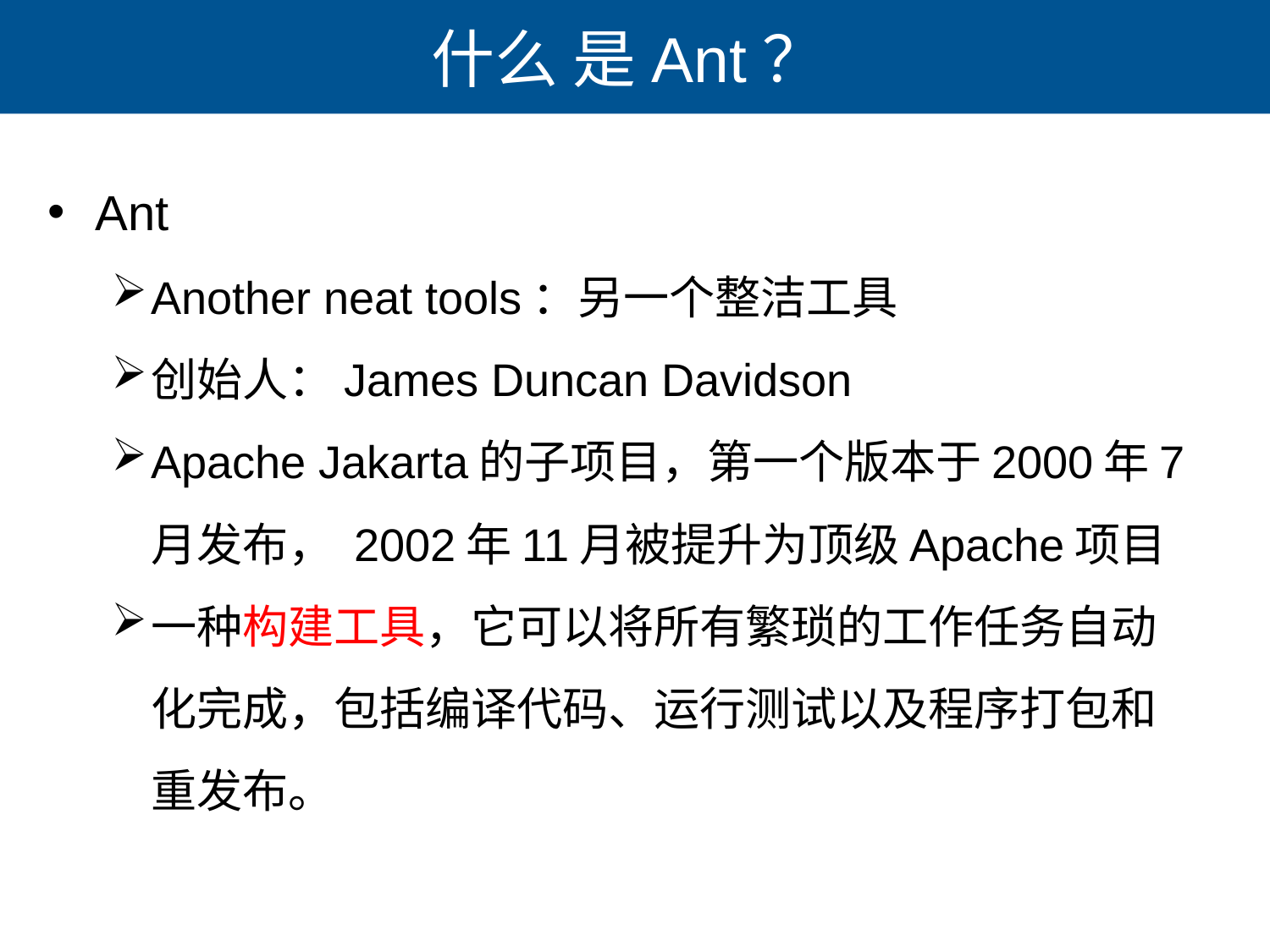

# 什么 是Ant？
Ant
Another neat tools：另一个整洁工具
创始人：James Duncan Davidson
Apache Jakarta的子项目，第一个版本于2000年7月发布， 2002年11月被提升为顶级Apache项目
一种构建工具，它可以将所有繁琐的工作任务自动化完成，包括编译代码、运行测试以及程序打包和重发布。